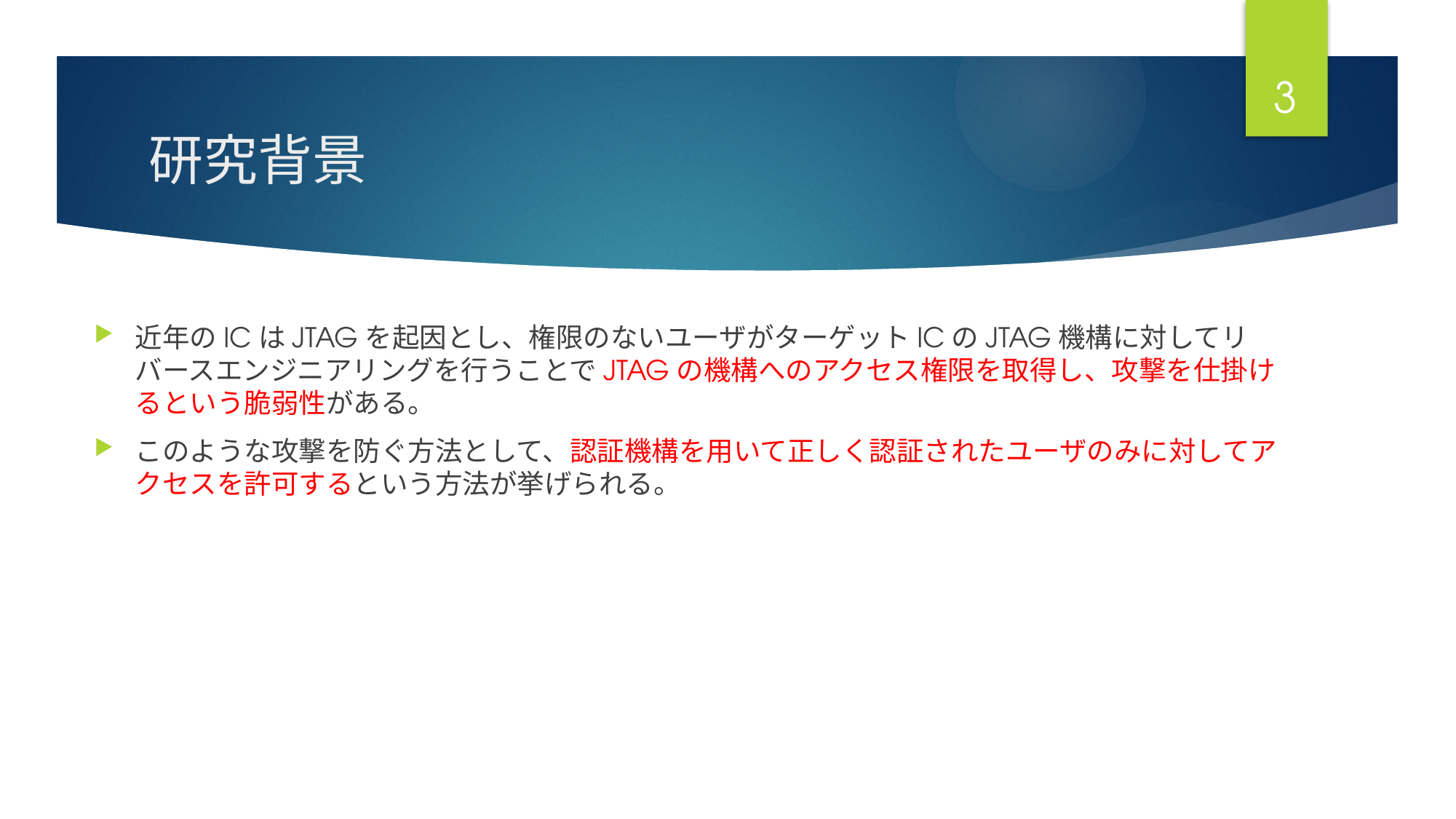

3
# 研究背景
近年のICはJTAGを起因とし、権限のないユーザがターゲットICのJTAG機構に対してリバースエンジニアリングを行うことでJTAGの機構へのアクセス権限を取得し、攻撃を仕掛けるという脆弱性がある。
このような攻撃を防ぐ方法として、認証機構を用いて正しく認証されたユーザのみに対してアクセスを許可するという方法が挙げられる。